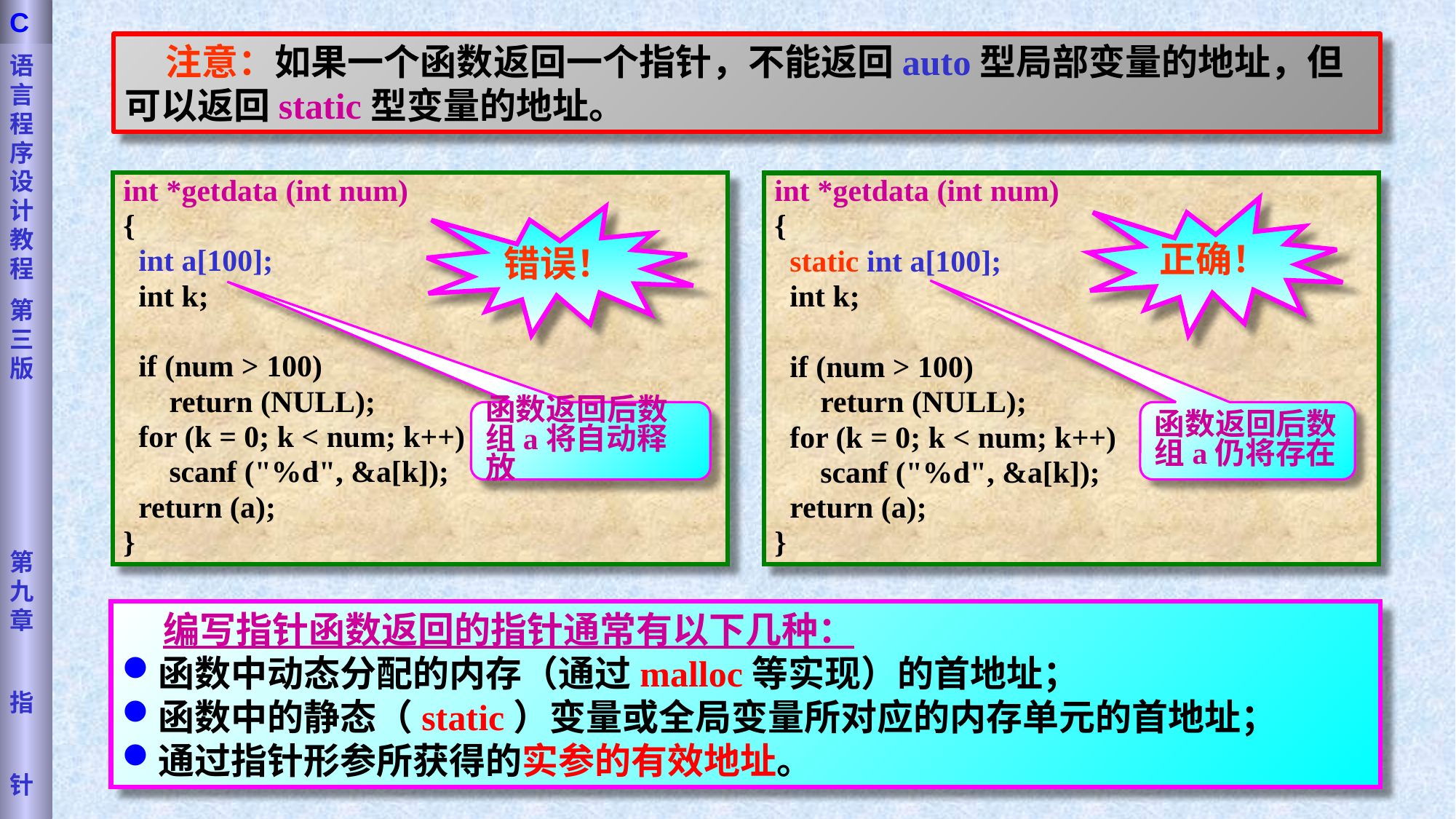

语言程序设计教程
第三版

第九章

指

针
C
    注意：如果一个函数返回一个指针，不能返回auto型局部变量的地址，但可以返回static型变量的地址。
int *getdata (int num)
{
  int a[100];
  int k;

  if (num > 100)
      return (NULL);
  for (k = 0; k < num; k++)
      scanf ("%d", &a[k]);
  return (a);
}
int *getdata (int num)
{
  static int a[100];
  int k;

  if (num > 100)
      return (NULL);
  for (k = 0; k < num; k++)
      scanf ("%d", &a[k]);
  return (a);
}
正确！
错误！
函数返回后数组a将自动释放
函数返回后数组a仍将存在
    编写指针函数返回的指针通常有以下几种：
函数中动态分配的内存（通过malloc等实现）的首地址；
函数中的静态（static）变量或全局变量所对应的内存单元的首地址；
通过指针形参所获得的实参的有效地址。